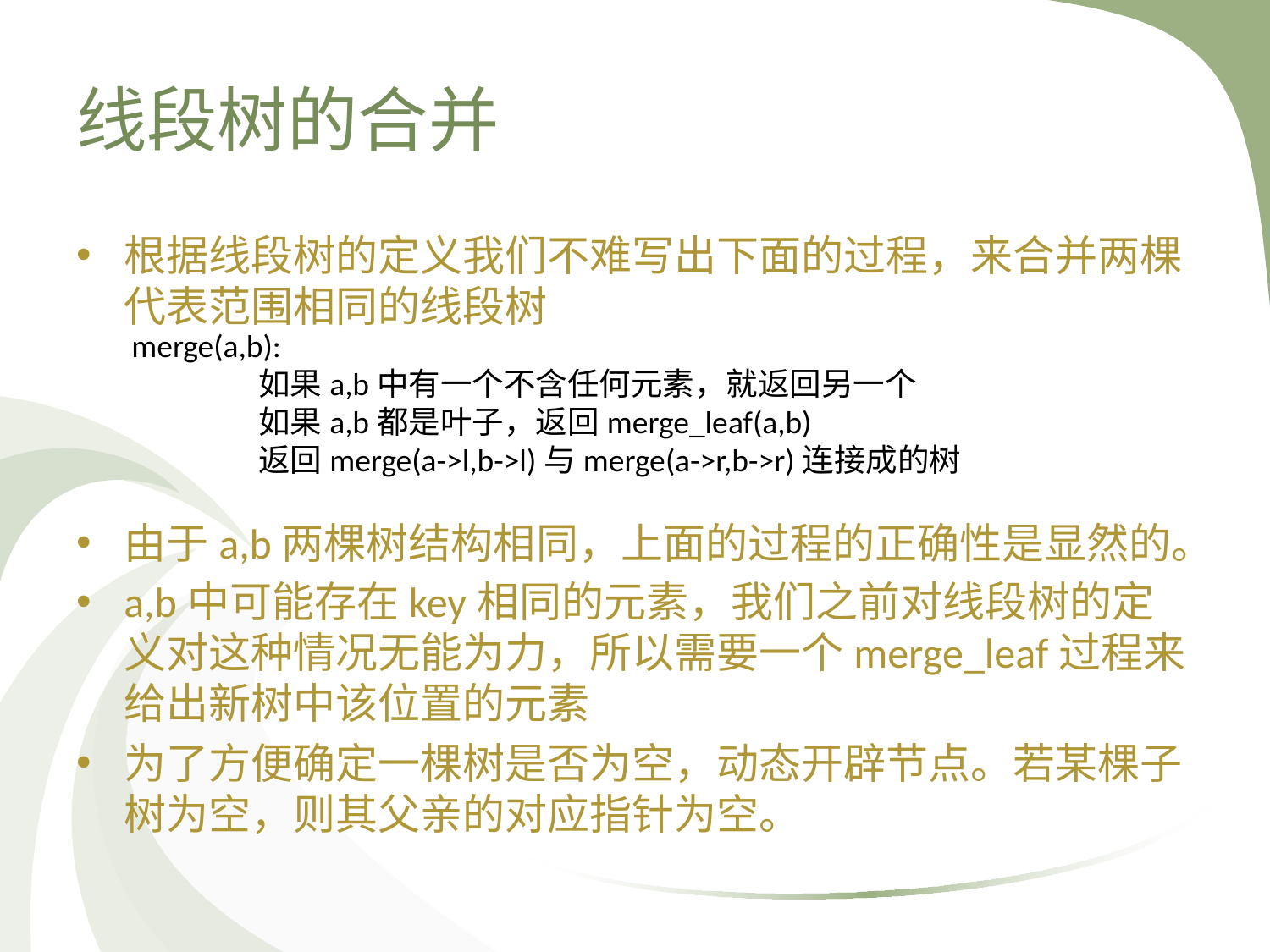

# 线段树的合并
根据线段树的定义我们不难写出下面的过程，来合并两棵代表范围相同的线段树

由于a,b两棵树结构相同，上面的过程的正确性是显然的。
a,b中可能存在key相同的元素，我们之前对线段树的定义对这种情况无能为力，所以需要一个merge_leaf过程来给出新树中该位置的元素
为了方便确定一棵树是否为空，动态开辟节点。若某棵子树为空，则其父亲的对应指针为空。

merge(a,b):
	如果a,b中有一个不含任何元素，就返回另一个
	如果a,b都是叶子，返回merge_leaf(a,b)
	返回merge(a->l,b->l)与merge(a->r,b->r)连接成的树